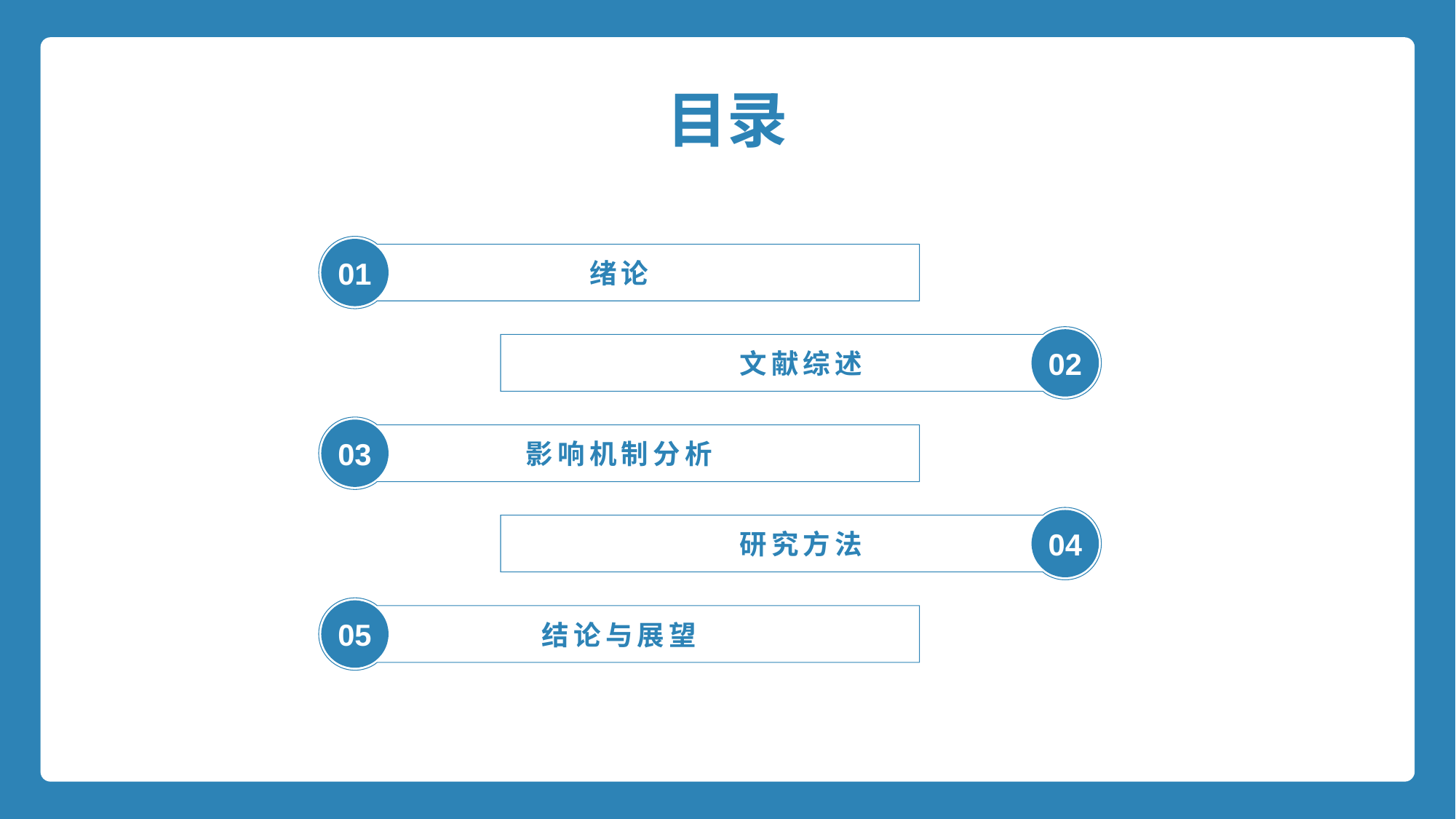

目录
绪论

01
文献综述

02
影响机制分析

03
研究方法

04
结论与展望

05